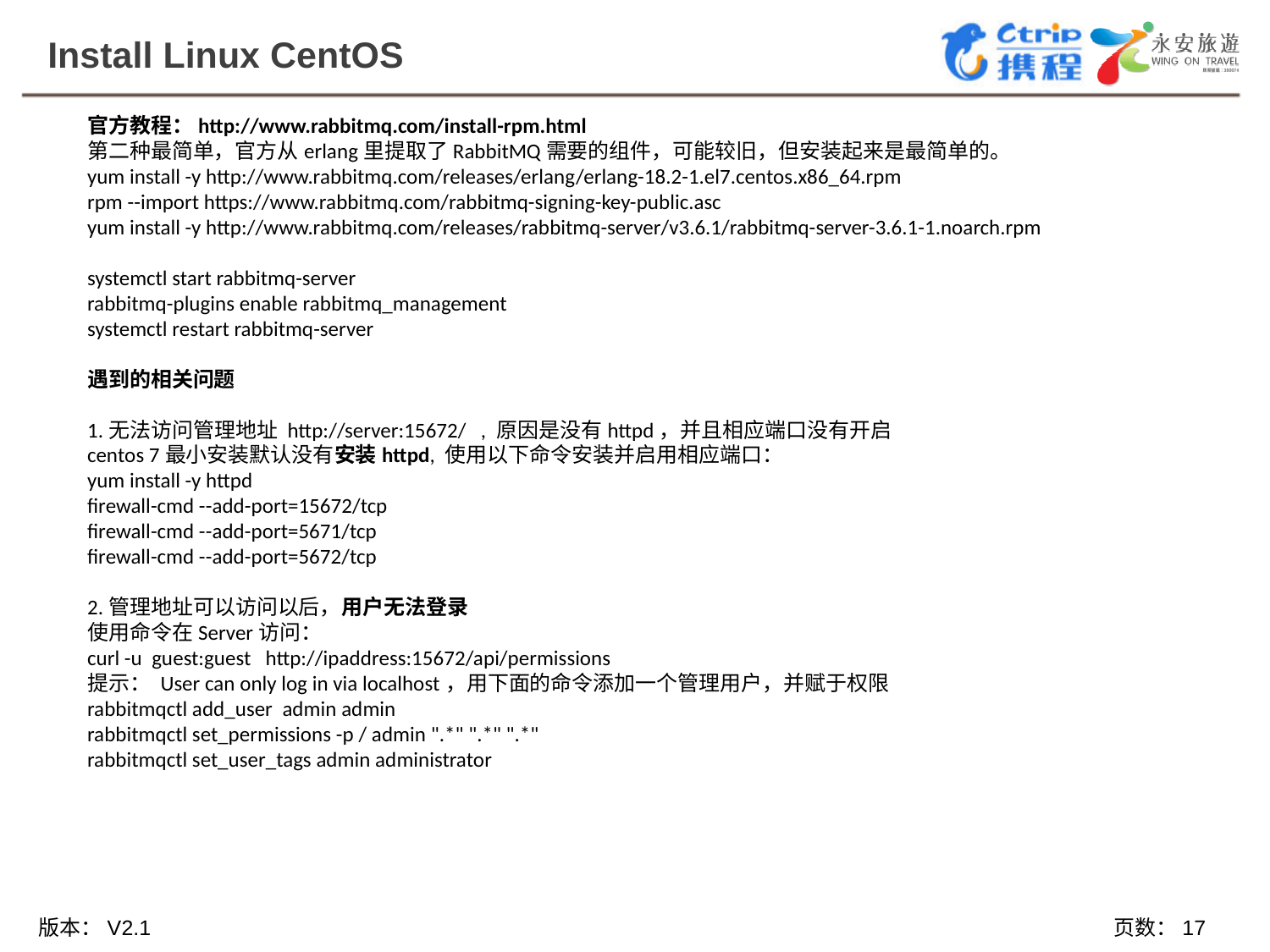

Install Linux CentOS
官方教程：http://www.rabbitmq.com/install-rpm.html
第二种最简单，官方从erlang里提取了RabbitMQ需要的组件，可能较旧，但安装起来是最简单的。
yum install -y http://www.rabbitmq.com/releases/erlang/erlang-18.2-1.el7.centos.x86_64.rpm
rpm --import https://www.rabbitmq.com/rabbitmq-signing-key-public.asc
yum install -y http://www.rabbitmq.com/releases/rabbitmq-server/v3.6.1/rabbitmq-server-3.6.1-1.noarch.rpm

systemctl start rabbitmq-server
rabbitmq-plugins enable rabbitmq_management
systemctl restart rabbitmq-server

遇到的相关问题

1.无法访问管理地址 http://server:15672/   , 原因是没有httpd，并且相应端口没有开启
centos 7最小安装默认没有安装httpd, 使用以下命令安装并启用相应端口：
yum install -y httpd
firewall-cmd --add-port=15672/tcp
firewall-cmd --add-port=5671/tcp
firewall-cmd --add-port=5672/tcp

2.管理地址可以访问以后，用户无法登录
使用命令在Server访问：
curl -u  guest:guest   http://ipaddress:15672/api/permissions
提示： User can only log in via localhost，用下面的命令添加一个管理用户，并赋于权限
rabbitmqctl add_user  admin admin
rabbitmqctl set_permissions -p / admin ".*" ".*" ".*"
rabbitmqctl set_user_tags admin administrator